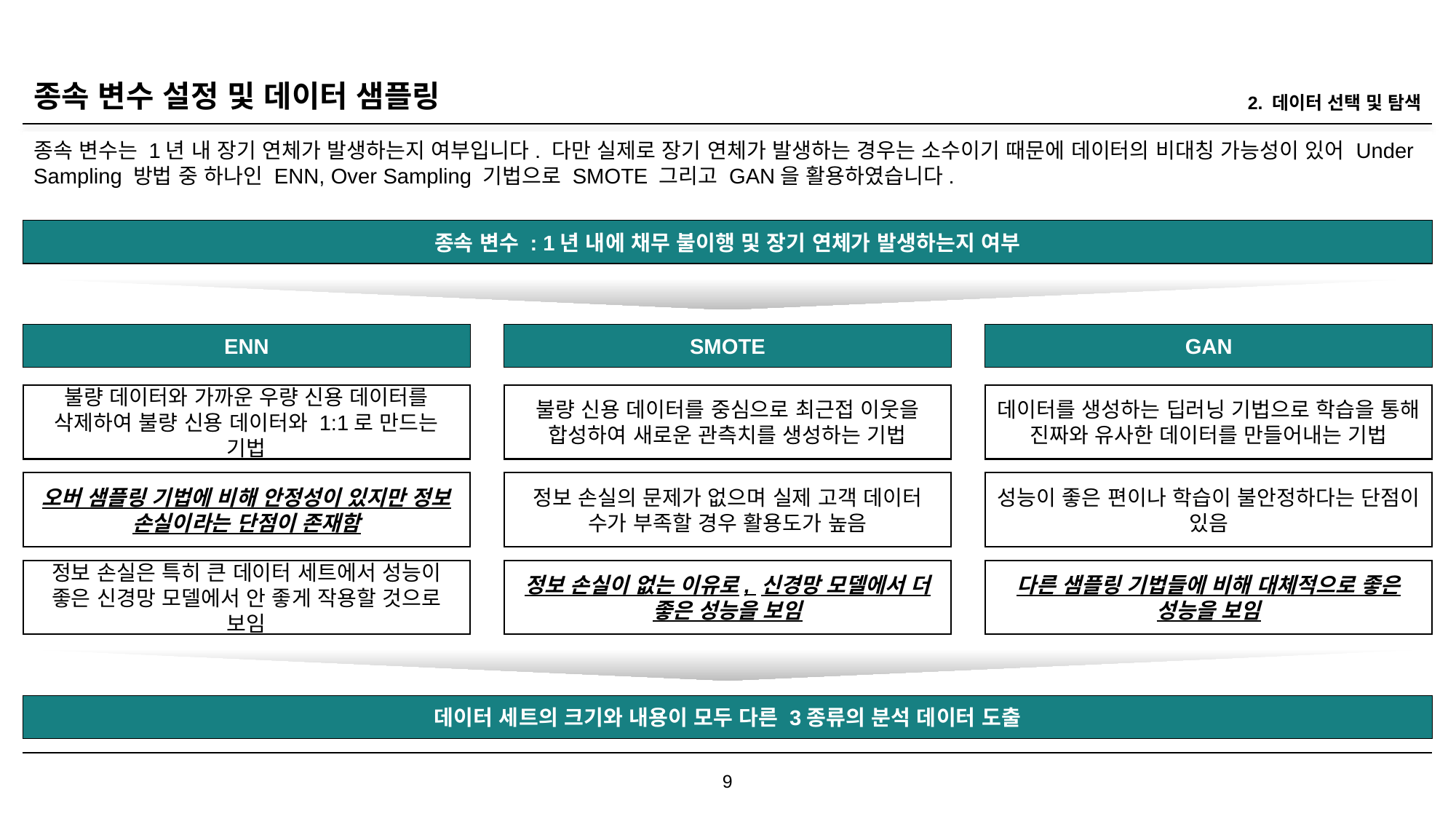

종속 변수 설정 및 데이터 샘플링
2. 데이터 선택 및 탐색
종속 변수는 1년 내 장기 연체가 발생하는지 여부입니다. 다만 실제로 장기 연체가 발생하는 경우는 소수이기 때문에 데이터의 비대칭 가능성이 있어 Under Sampling 방법 중 하나인 ENN, Over Sampling 기법으로 SMOTE 그리고 GAN을 활용하였습니다.
종속 변수 : 1년 내에 채무 불이행 및 장기 연체가 발생하는지 여부

ENN
SMOTE
GAN
불량 데이터와 가까운 우량 신용 데이터를 삭제하여 불량 신용 데이터와 1:1로 만드는 기법
불량 신용 데이터를 중심으로 최근접 이웃을 합성하여 새로운 관측치를 생성하는 기법
데이터를 생성하는 딥러닝 기법으로 학습을 통해 진짜와 유사한 데이터를 만들어내는 기법
오버 샘플링 기법에 비해 안정성이 있지만 정보 손실이라는 단점이 존재함
정보 손실의 문제가 없으며 실제 고객 데이터 수가 부족할 경우 활용도가 높음
성능이 좋은 편이나 학습이 불안정하다는 단점이 있음
정보 손실은 특히 큰 데이터 세트에서 성능이 좋은 신경망 모델에서 안 좋게 작용할 것으로 보임
정보 손실이 없는 이유로, 신경망 모델에서 더 좋은 성능을 보임
다른 샘플링 기법들에 비해 대체적으로 좋은 성능을 보임

데이터 세트의 크기와 내용이 모두 다른 3종류의 분석 데이터 도출
9